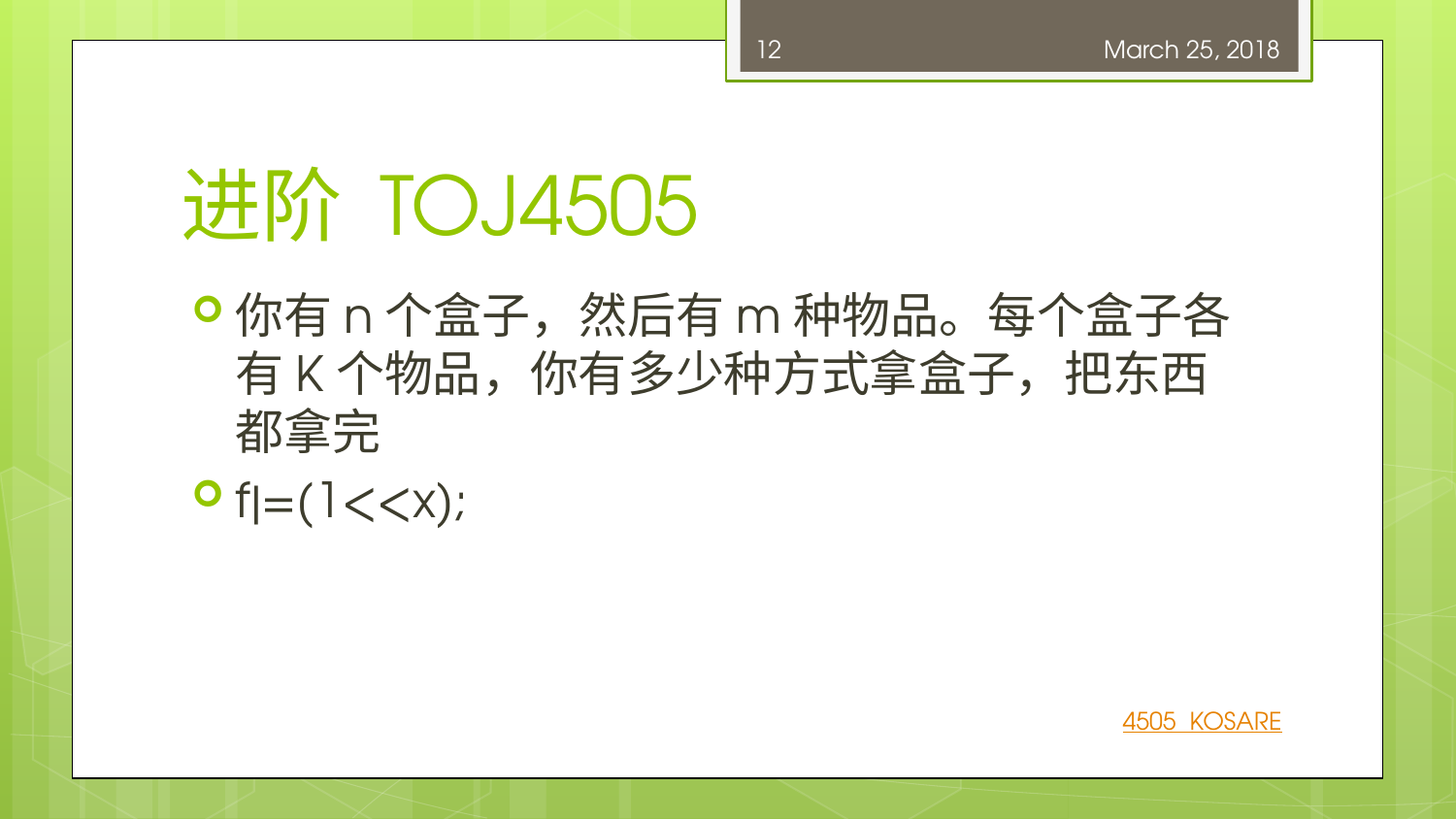

12
March 25, 2018
# 进阶 TOJ4505
你有n个盒子，然后有m种物品。每个盒子各有K个物品，你有多少种方式拿盒子，把东西都拿完
f|=(1<<x);
4505  KOSARE